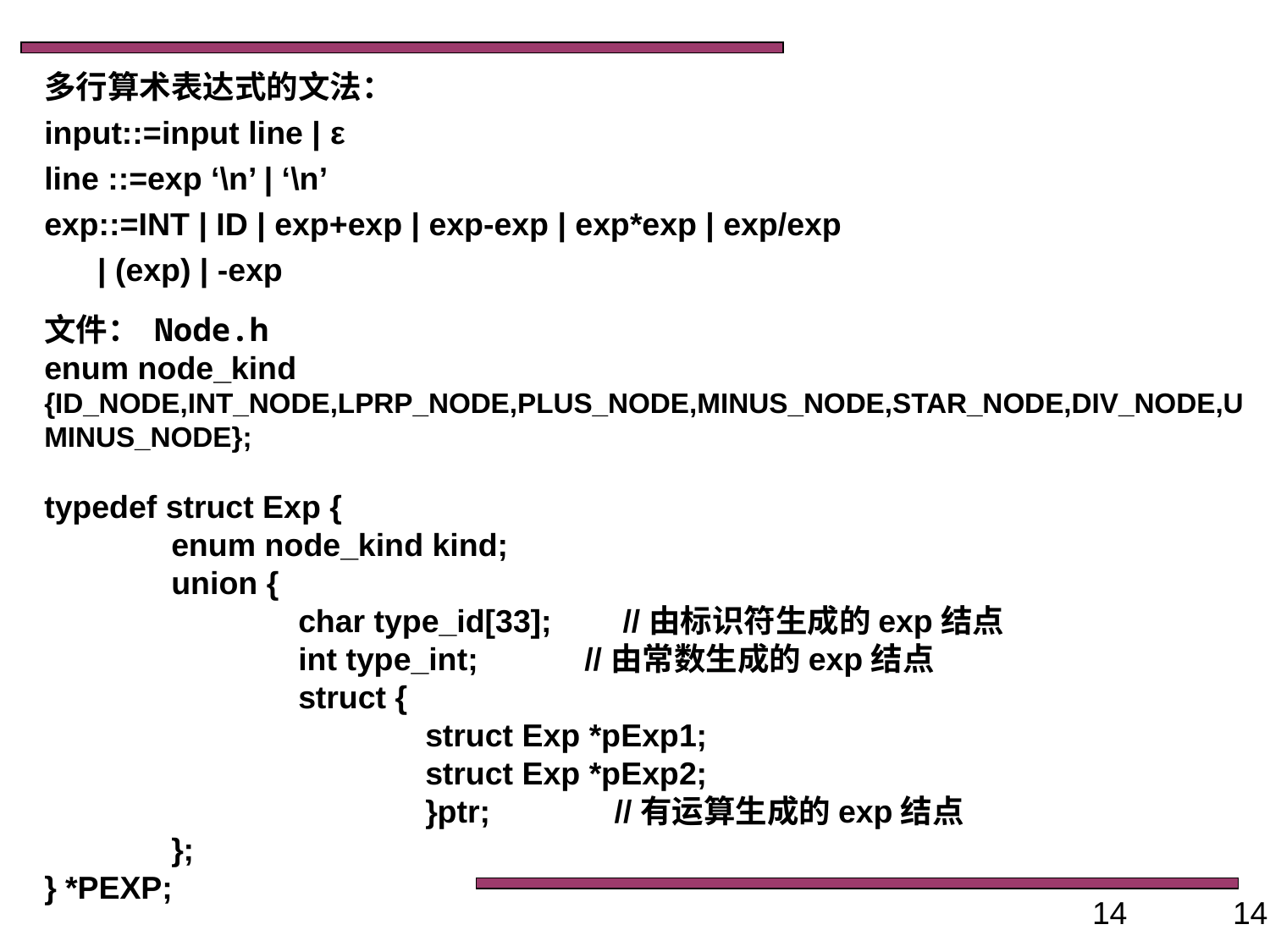

多行算术表达式的文法：
input::=input line | ε
line ::=exp ‘\n’ | ‘\n’
exp::=INT | ID | exp+exp | exp-exp | exp*exp | exp/exp
      | (exp) | -exp
文件： Node.h
enum node_kind {ID_NODE,INT_NODE,LPRP_NODE,PLUS_NODE,MINUS_NODE,STAR_NODE,DIV_NODE,UMINUS_NODE};

typedef struct Exp {
	enum node_kind kind;
	union {
		char type_id[33];        //由标识符生成的exp结点
		int type_int;            //由常数生成的exp结点
		struct {
			struct Exp *pExp1;
			struct Exp *pExp2;
			}ptr;              //有运算生成的exp结点
	};
} *PEXP;
14
14